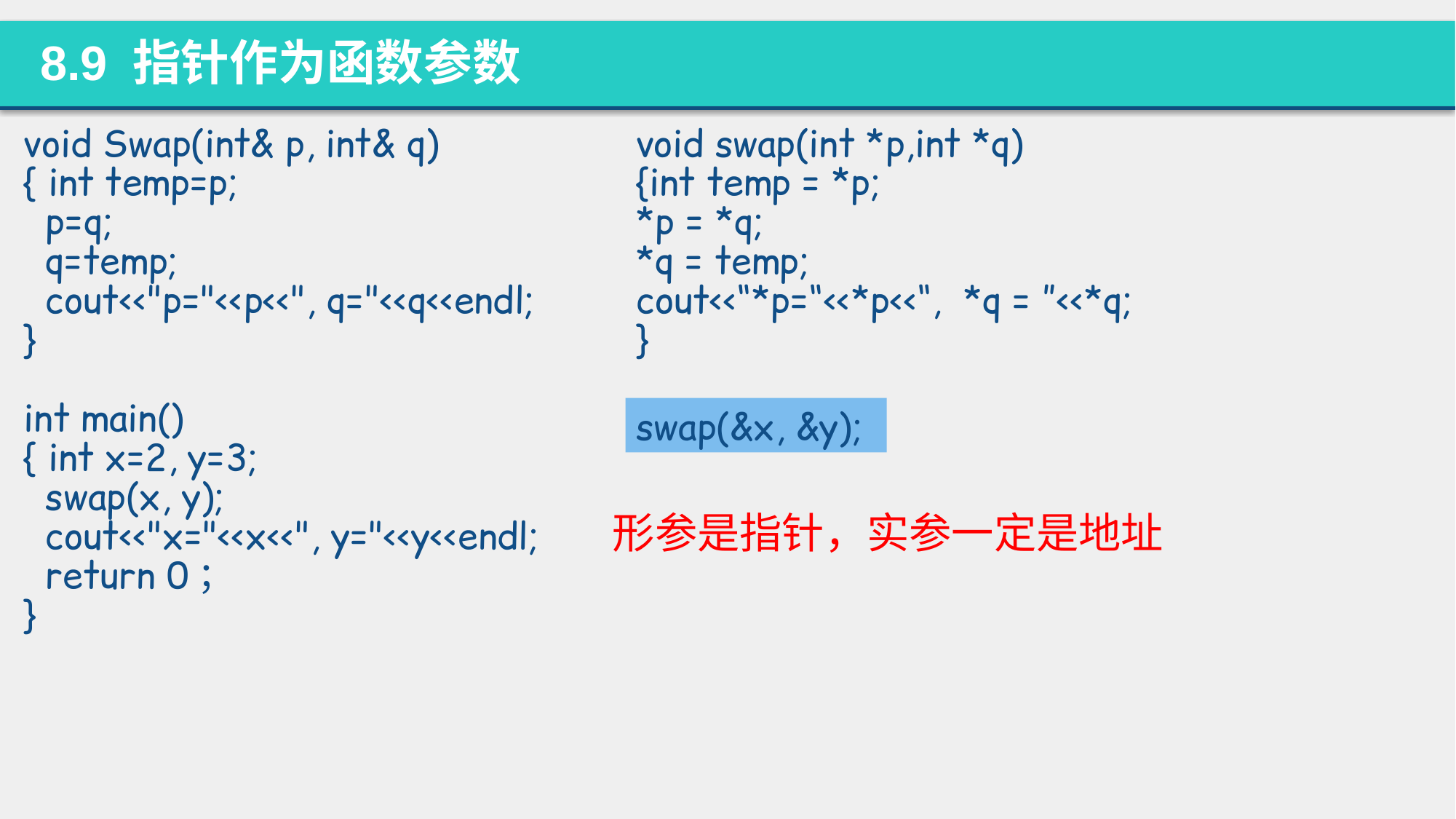

8.9 指针作为函数参数
void Swap(int& p, int& q)
{ int temp=p;
  p=q;
  q=temp;
  cout<<"p="<<p<<", q="<<q<<endl;
}

int main()
{ int x=2, y=3;
  swap(x, y);
  cout<<"x="<<x<<", y="<<y<<endl;
  return 0；
}
void swap(int *p,int *q)
{int temp = *p;
*p = *q;
*q = temp;
cout<<“*p=“<<*p<<“,  *q = ”<<*q;
}
swap(&x, &y);
形参是指针，实参一定是地址